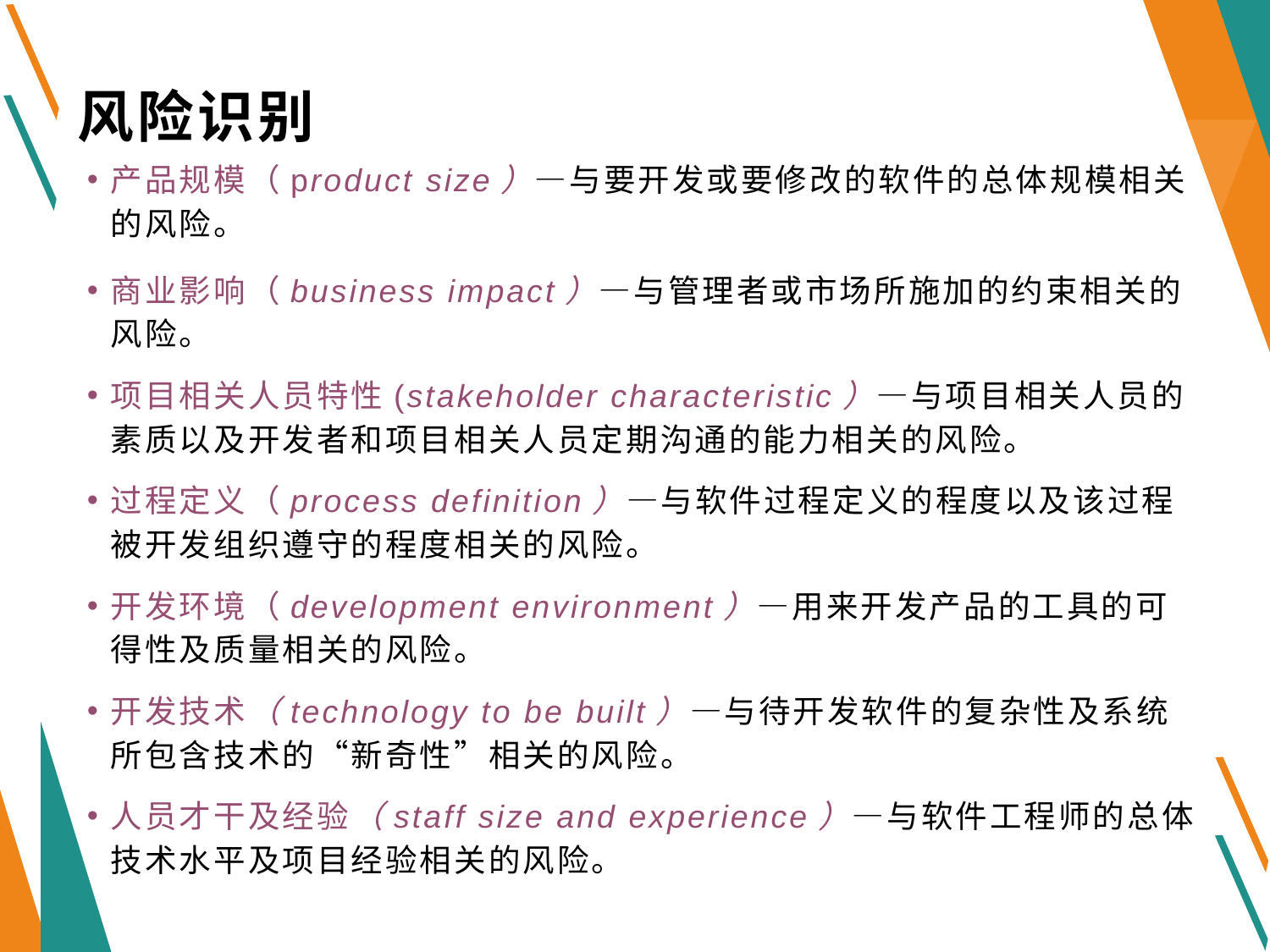

# 风险识别
产品规模（product size）—与要开发或要修改的软件的总体规模相关的风险。
商业影响（business impact）—与管理者或市场所施加的约束相关的风险。
项目相关人员特性(stakeholder characteristic）—与项目相关人员的素质以及开发者和项目相关人员定期沟通的能力相关的风险。
过程定义（process definition）—与软件过程定义的程度以及该过程被开发组织遵守的程度相关的风险。
开发环境（development environment）—用来开发产品的工具的可得性及质量相关的风险。
开发技术（technology to be built）—与待开发软件的复杂性及系统所包含技术的“新奇性”相关的风险。
人员才干及经验（staff size and experience）—与软件工程师的总体技术水平及项目经验相关的风险。
6